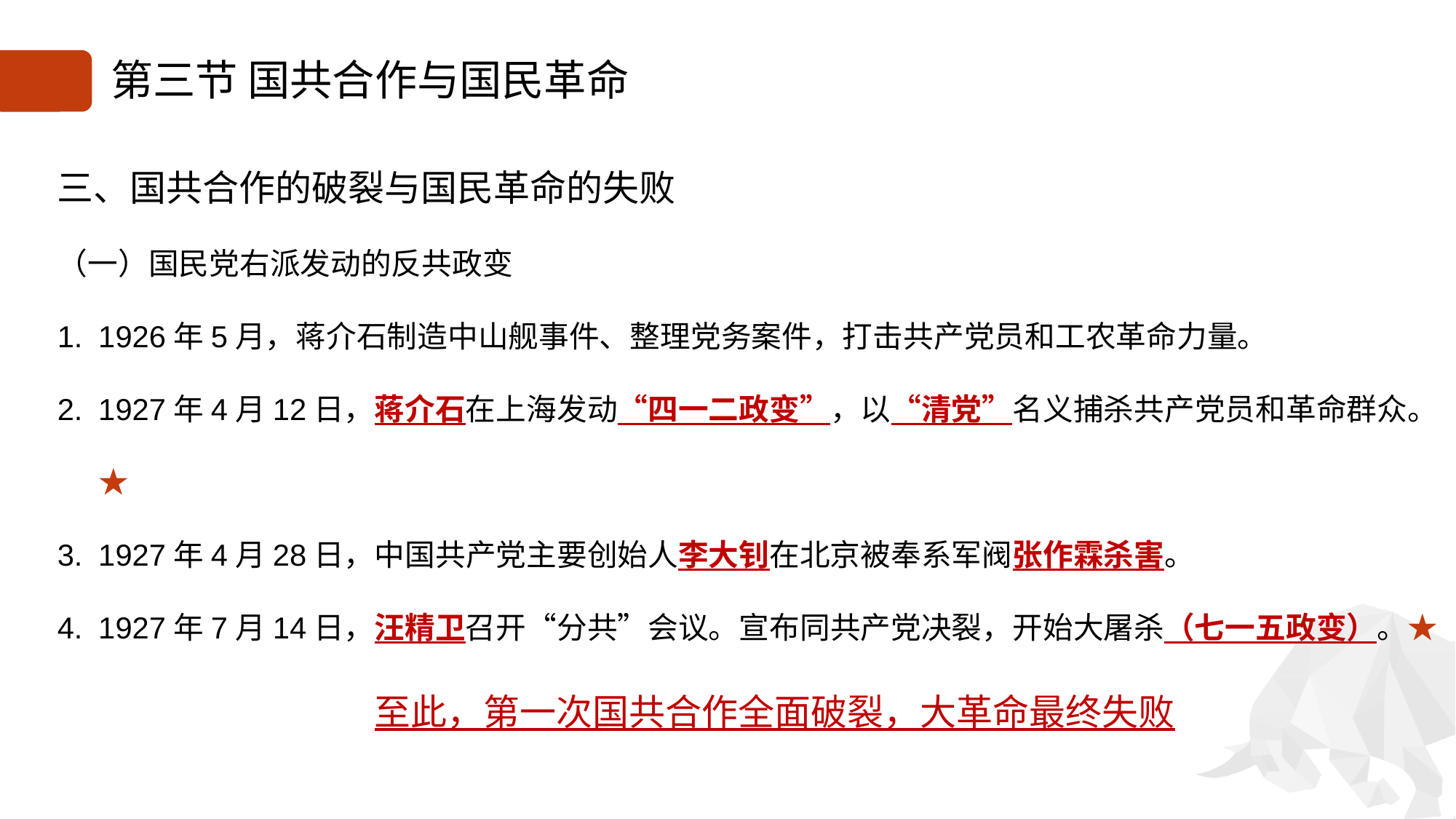

# 第三节 国共合作与国民革命
三、国共合作的破裂与国民革命的失败
（一）国民党右派发动的反共政变
1926年5月，蒋介石制造中山舰事件、整理党务案件，打击共产党员和工农革命力量。
1927年4月12日，蒋介石在上海发动“四一二政变”，以“清党”名义捕杀共产党员和革命群众。 ★
1927年4月28日，中国共产党主要创始人李大钊在北京被奉系军阀张作霖杀害。
1927年7月14日，汪精卫召开“分共”会议。宣布同共产党决裂，开始大屠杀（七一五政变）。★
      至此，第一次国共合作全面破裂，大革命最终失败